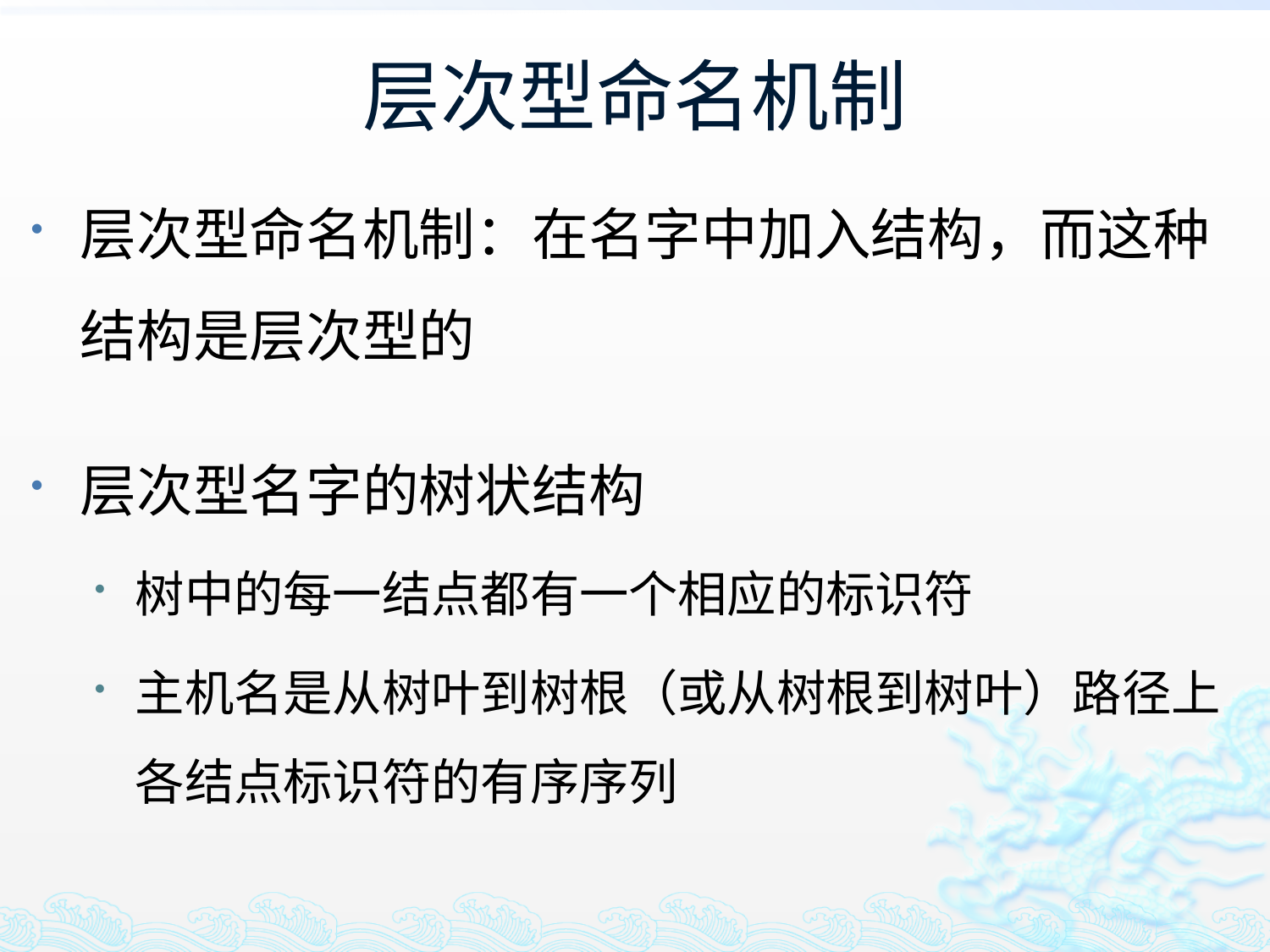

# 层次型命名机制
层次型命名机制：在名字中加入结构，而这种结构是层次型的
层次型名字的树状结构
树中的每一结点都有一个相应的标识符
主机名是从树叶到树根（或从树根到树叶）路径上各结点标识符的有序序列